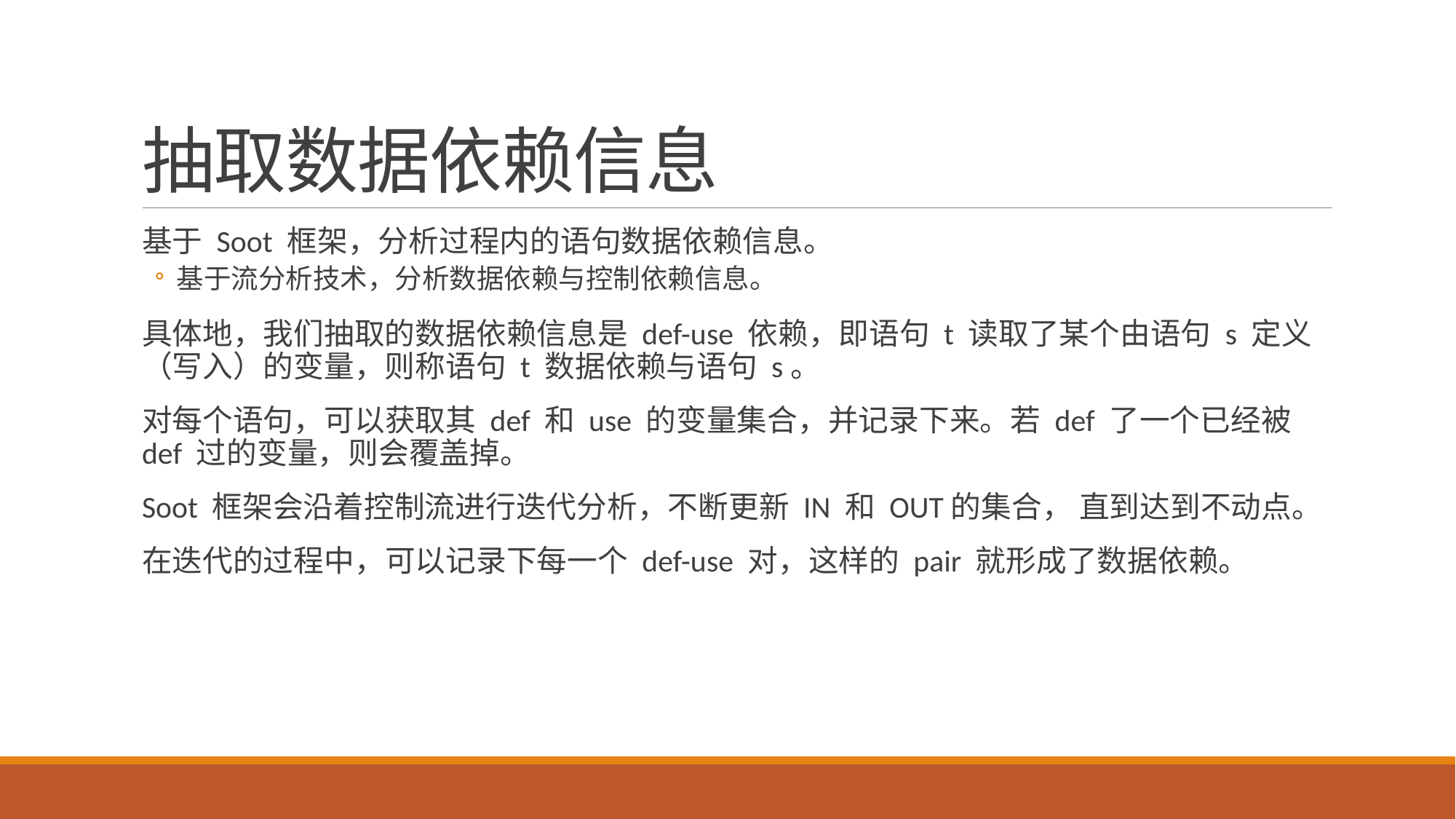

# 抽取数据依赖信息
基于 Soot 框架，分析过程内的语句数据依赖信息。
基于流分析技术，分析数据依赖与控制依赖信息。
具体地，我们抽取的数据依赖信息是 def-use 依赖，即语句 t 读取了某个由语句 s 定义（写入）的变量，则称语句 t 数据依赖与语句 s。
对每个语句，可以获取其 def 和 use 的变量集合，并记录下来。若 def 了一个已经被 def 过的变量，则会覆盖掉。
Soot 框架会沿着控制流进行迭代分析，不断更新 IN 和 OUT的集合， 直到达到不动点。
在迭代的过程中，可以记录下每一个 def-use 对，这样的 pair 就形成了数据依赖。